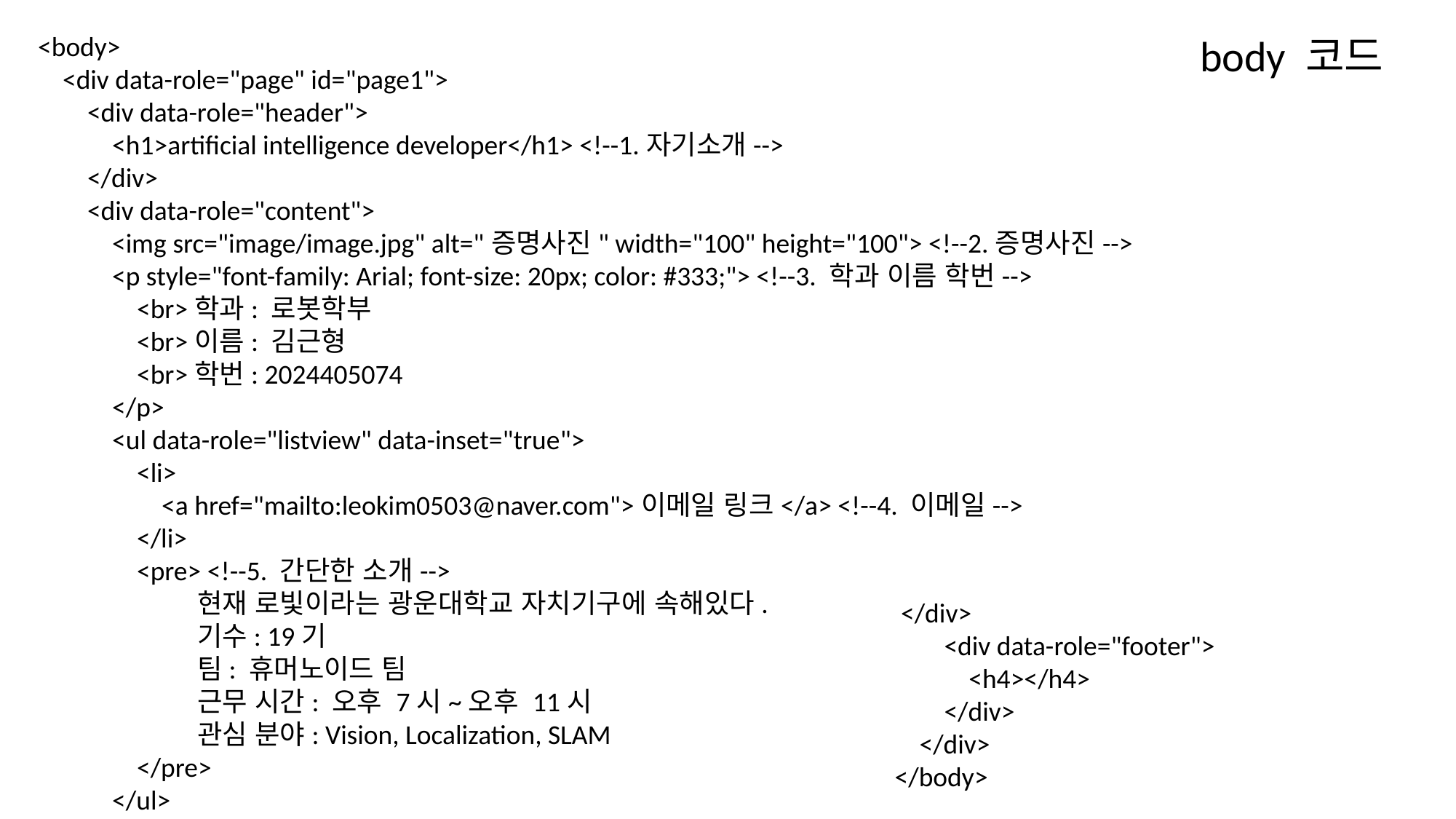

body 코드
<body>
    <div data-role="page" id="page1">
        <div data-role="header">
            <h1>artificial intelligence developer</h1> <!--1.자기소개-->
        </div>
        <div data-role="content">
            <img src="image/image.jpg" alt="증명사진" width="100" height="100"> <!--2.증명사진-->
            <p style="font-family: Arial; font-size: 20px; color: #333;"> <!--3. 학과 이름 학번-->
                <br>학과: 로봇학부
                <br>이름: 김근형
                <br>학번: 2024405074
            </p>
            <ul data-role="listview" data-inset="true">
                <li>
                    <a href="mailto:leokim0503@naver.com">이메일 링크</a> <!--4. 이메일-->
                </li>
                <pre> <!--5. 간단한 소개-->
                    현재 로빛이라는 광운대학교 자치기구에 속해있다.
                    기수: 19기
                    팀: 휴머노이드 팀
                    근무 시간: 오후 7시~오후 11시
                    관심 분야: Vision, Localization, SLAM
                </pre>
            </ul>

 </div>
        <div data-role="footer">
            <h4></h4>
        </div>
    </div>
</body>